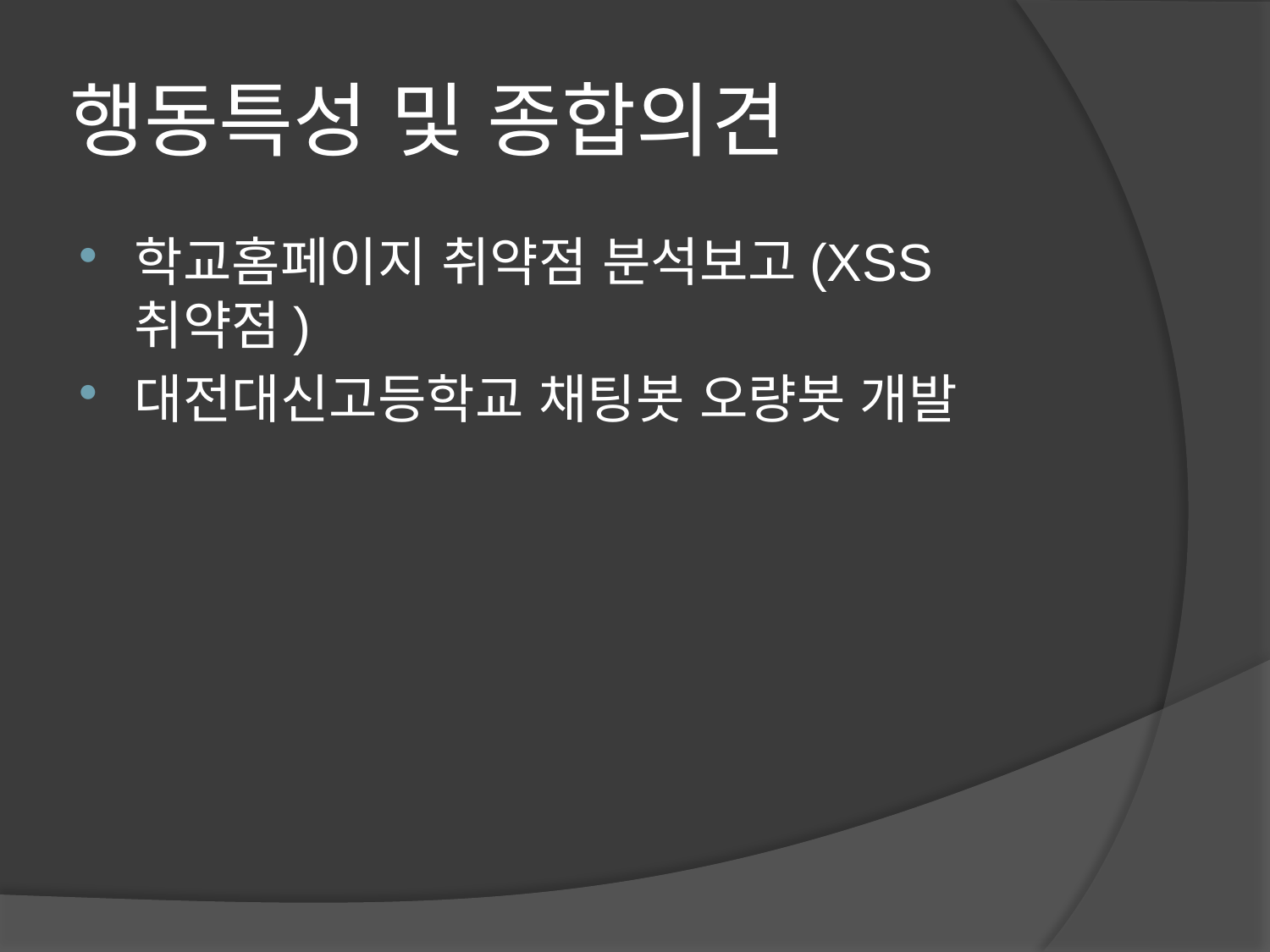

# 행동특성 및 종합의견
학교홈페이지 취약점 분석보고(XSS취약점)
대전대신고등학교 채팅봇 오량봇 개발